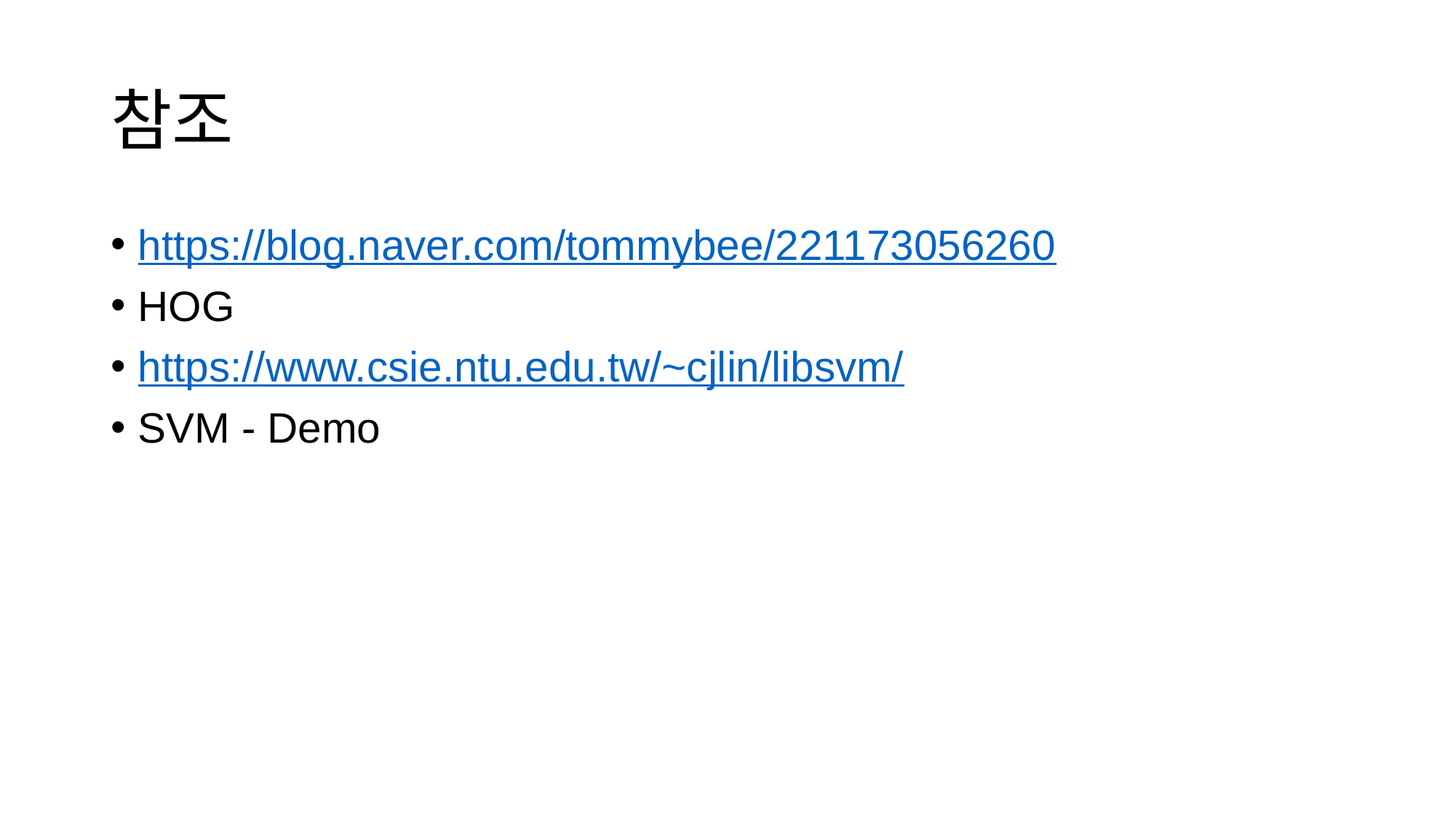

# 참조
https://blog.naver.com/tommybee/221173056260
HOG
https://www.csie.ntu.edu.tw/~cjlin/libsvm/
SVM - Demo